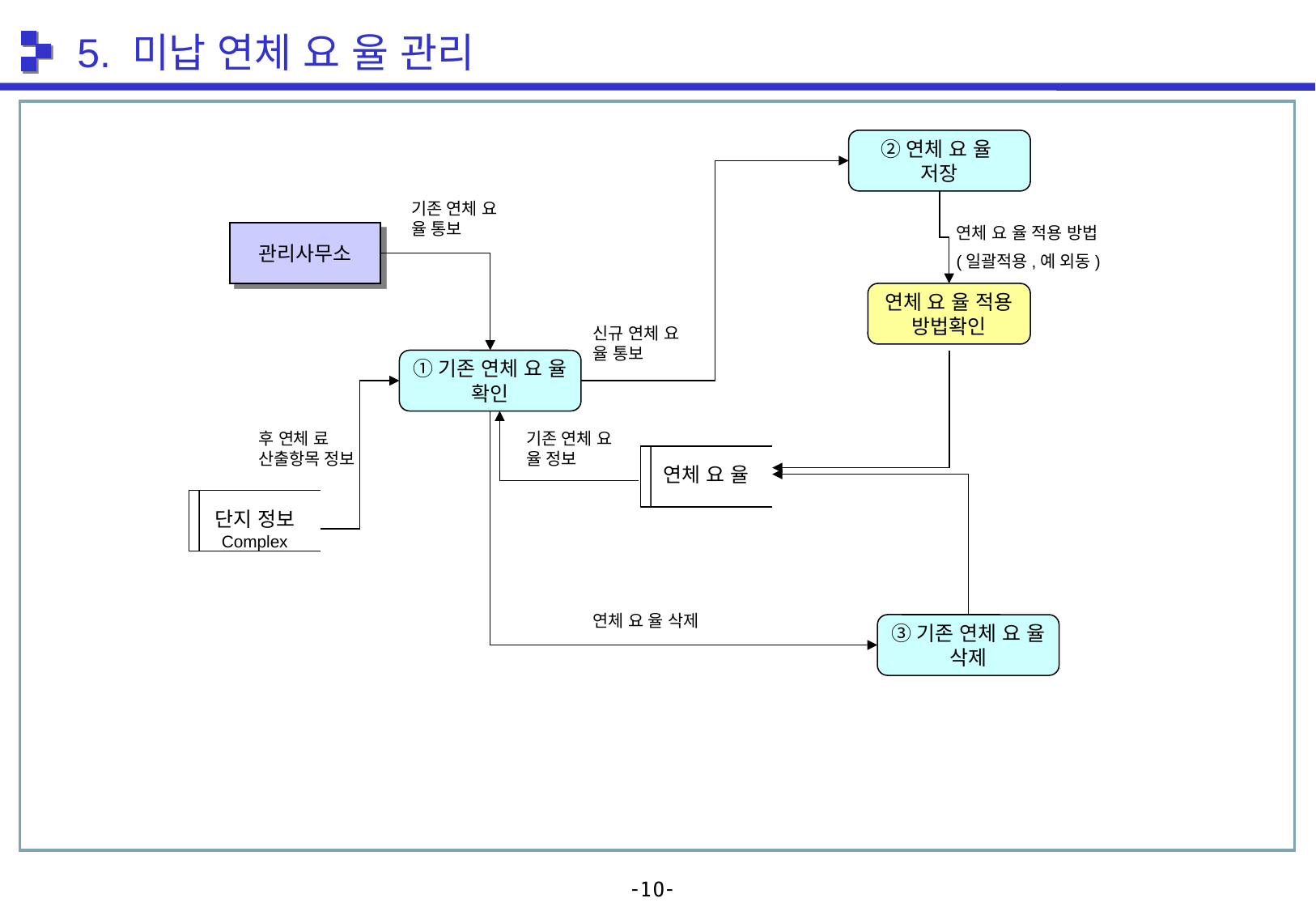

5. 미납 연체 요 율 관리

②연체 요 율
저장

기존 연체 요 율 통보
연체 요 율 적용 방법
(일괄적용,예 외동)
관리사무소
연체 요 율 적용
방법확인
신규 연체 요 율 통보
①기존 연체 요 율
확인
후 연체 료 산출항목 정보
기존 연체 요 율 정보

연체 요 율

단지 정보
Complex

연체 요 율 삭제
③기존 연체 요 율
삭제